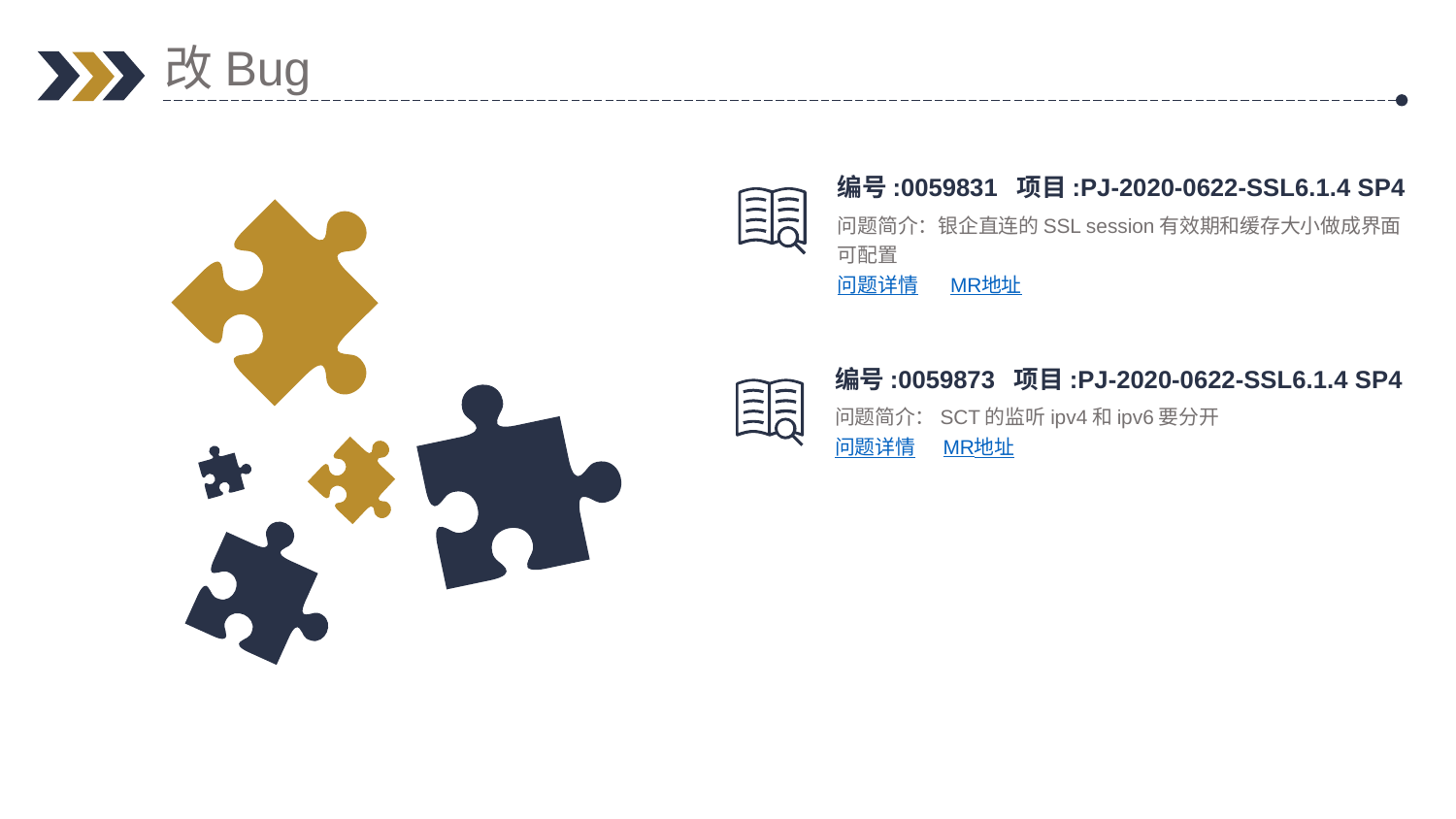

改Bug

编号:0059831  项目:PJ-2020-0622-SSL6.1.4 SP4
问题简介：银企直连的SSL session有效期和缓存大小做成界面可配置
问题详情      MR地址

编号:0059873  项目:PJ-2020-0622-SSL6.1.4 SP4
问题简介：SCT的监听ipv4和ipv6要分开
问题详情     MR地址